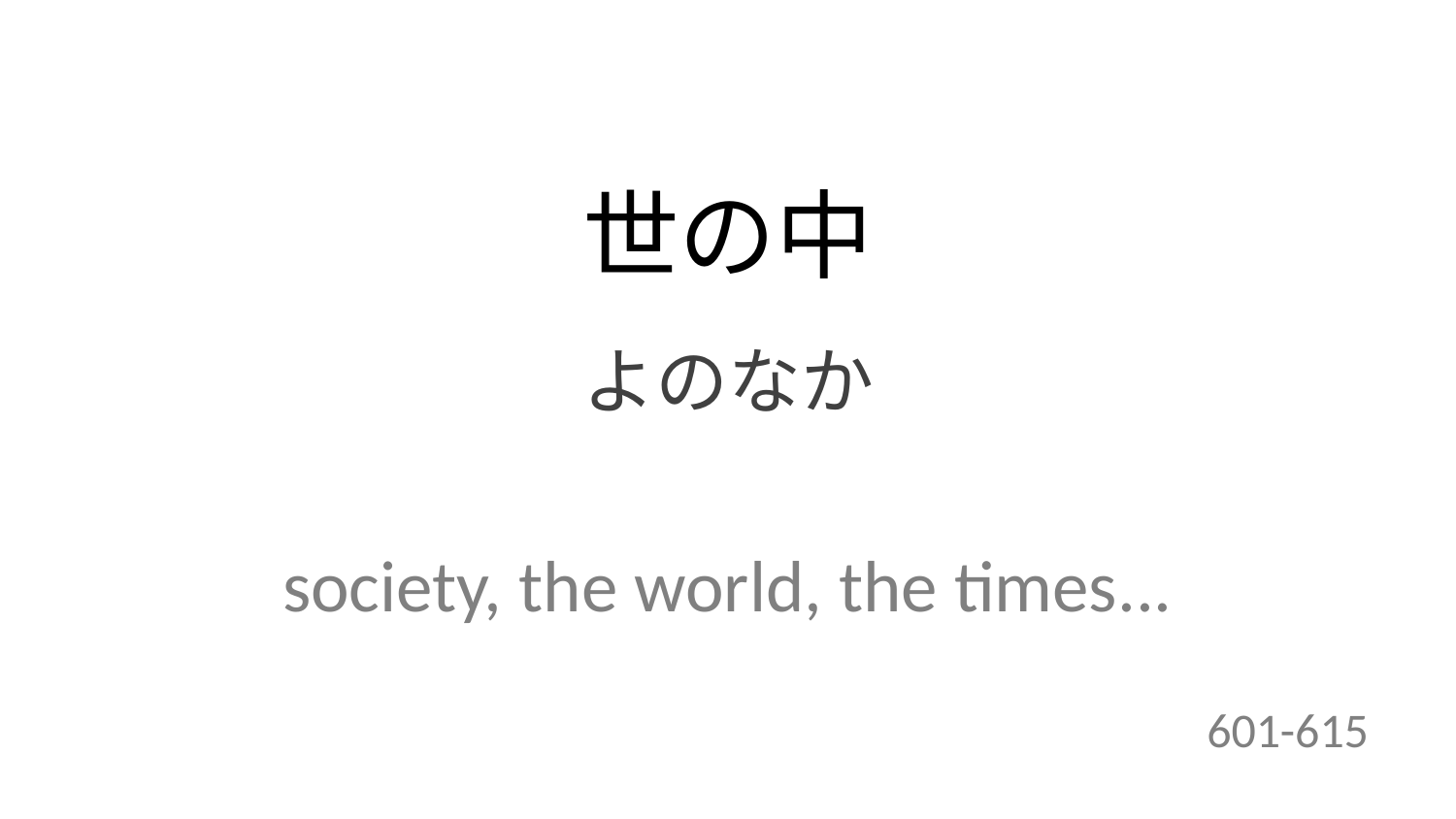

世の中

よのなか
society, the world, the times...
601-615